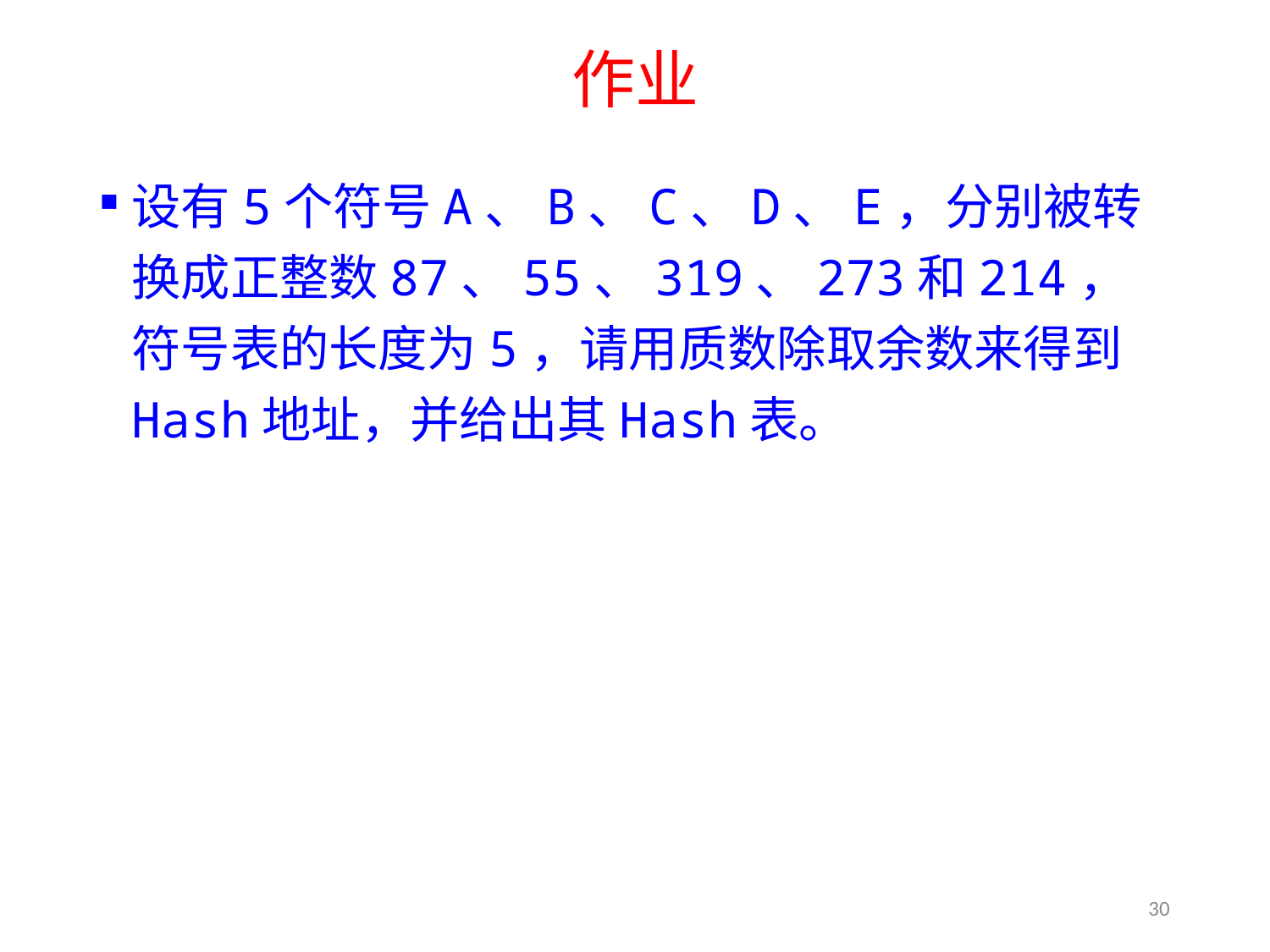

# 作业
设有5个符号A、B、C、D、E，分别被转换成正整数87、55、319、273和214，符号表的长度为5，请用质数除取余数来得到Hash地址，并给出其Hash表。
30